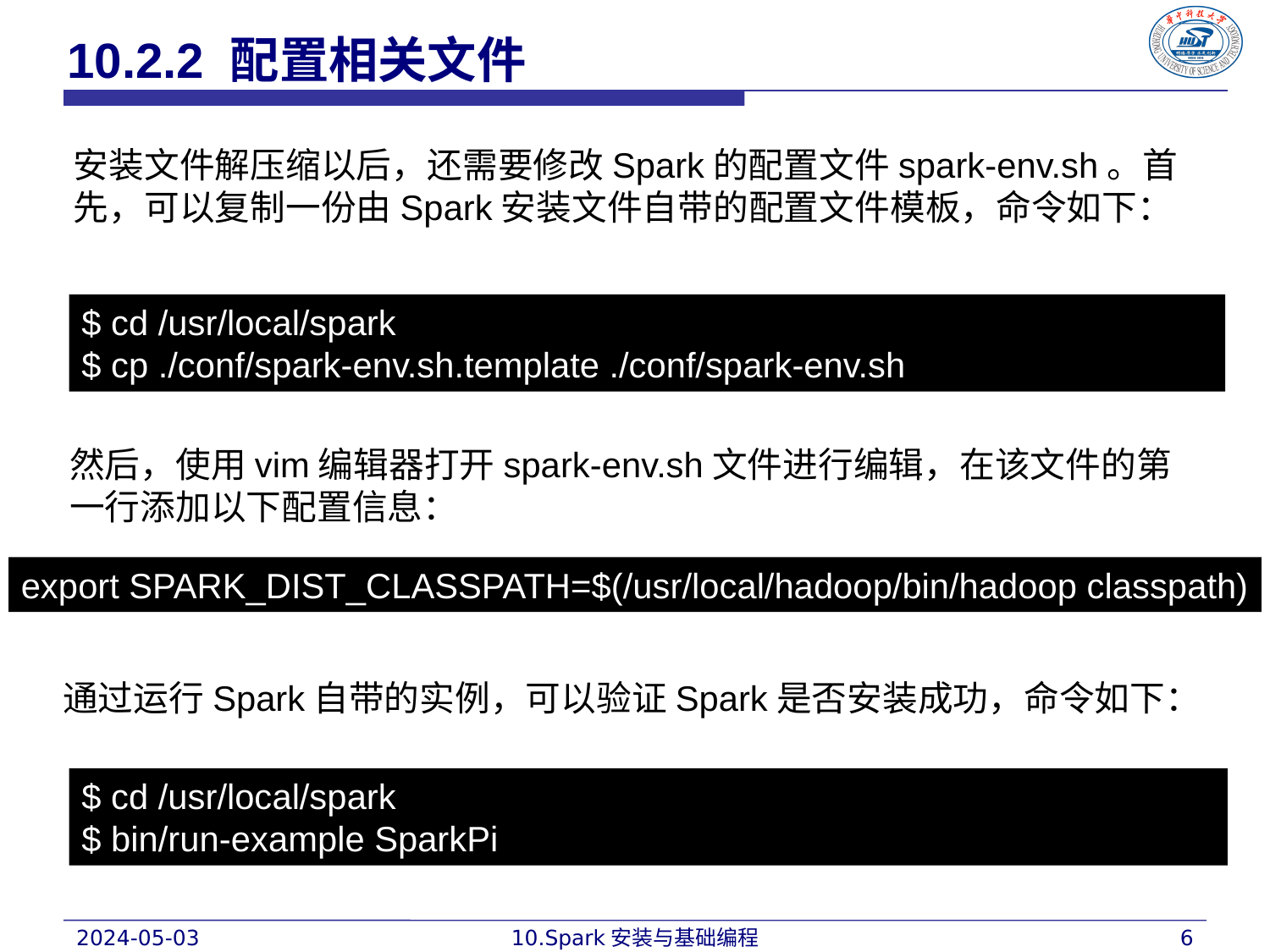

10.2.2 配置相关文件
安装文件解压缩以后，还需要修改Spark的配置文件spark-env.sh。首先，可以复制一份由Spark安装文件自带的配置文件模板，命令如下：
$ cd /usr/local/spark
$ cp ./conf/spark-env.sh.template ./conf/spark-env.sh
然后，使用vim编辑器打开spark-env.sh文件进行编辑，在该文件的第一行添加以下配置信息：
export SPARK_DIST_CLASSPATH=$(/usr/local/hadoop/bin/hadoop classpath)
通过运行Spark自带的实例，可以验证Spark是否安装成功，命令如下：
$ cd /usr/local/spark
$ bin/run-example SparkPi
2024-05-03
10.Spark安装与基础编程
6